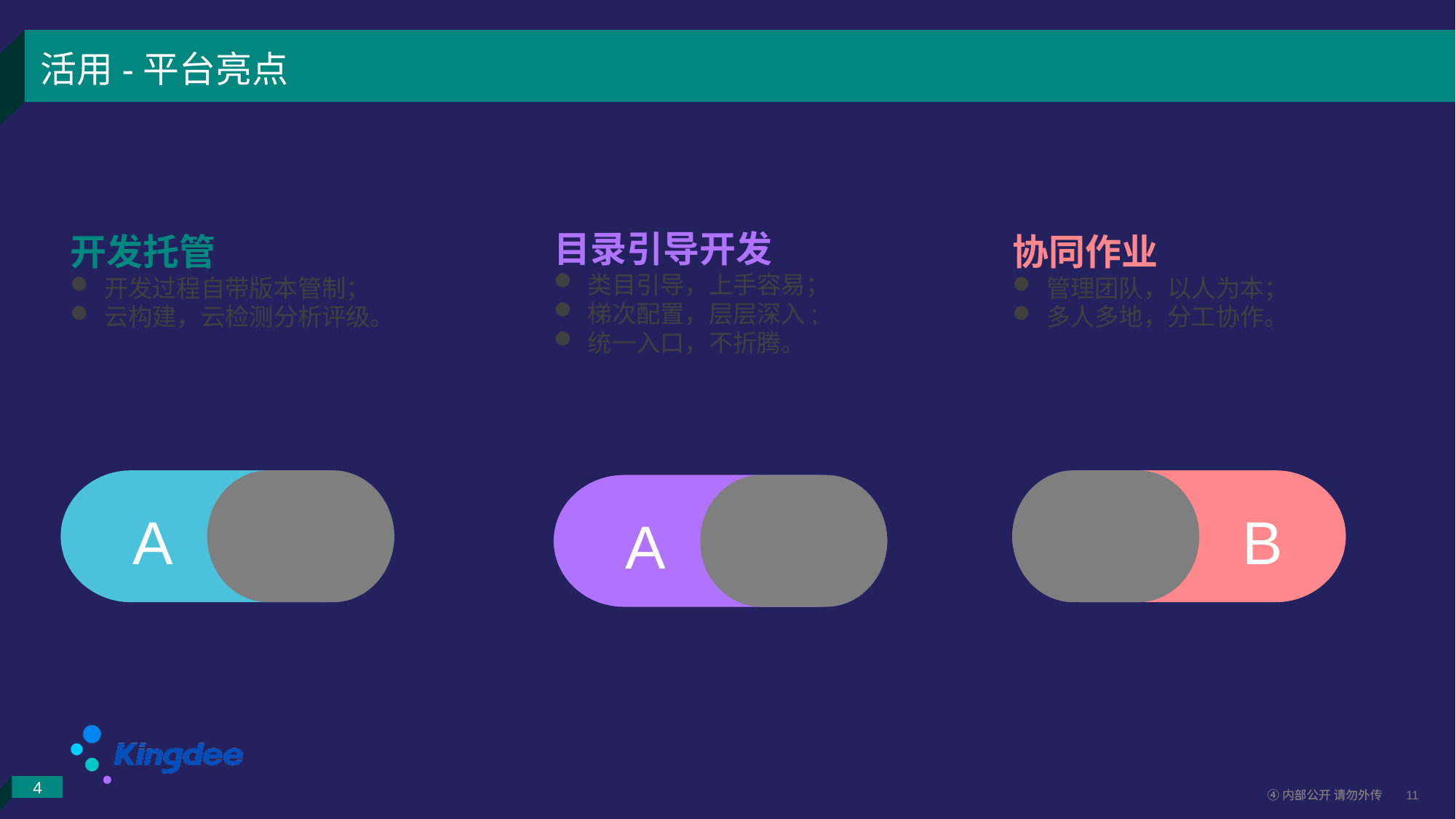

4

活用-平台亮点
目录引导开发
类目引导，上手容易；
梯次配置，层层深入;
统一入口，不折腾。
开发托管
开发过程自带版本管制；
云构建，云检测分析评级。
协同作业
管理团队，以人为本；
多人多地，分工协作。

A

B

A